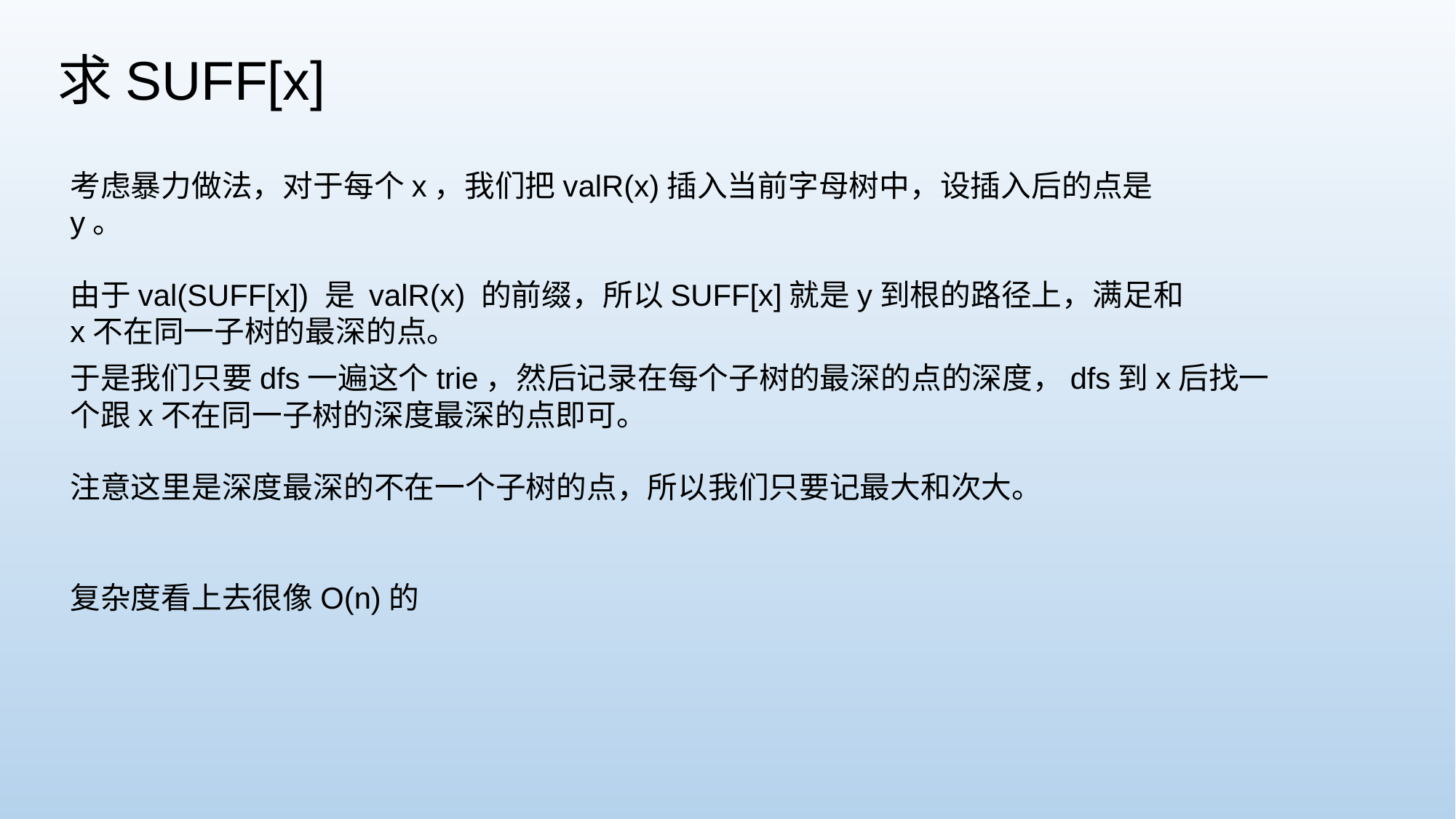

求SUFF[x]
考虑暴力做法，对于每个x，我们把valR(x)插入当前字母树中，设插入后的点是y。

由于val(SUFF[x]) 是 valR(x) 的前缀，所以SUFF[x]就是y到根的路径上，满足和x不在同一子树的最深的点。
于是我们只要dfs一遍这个trie，然后记录在每个子树的最深的点的深度，dfs到x后找一个跟x不在同一子树的深度最深的点即可。

注意这里是深度最深的不在一个子树的点，所以我们只要记最大和次大。
复杂度看上去很像O(n)的